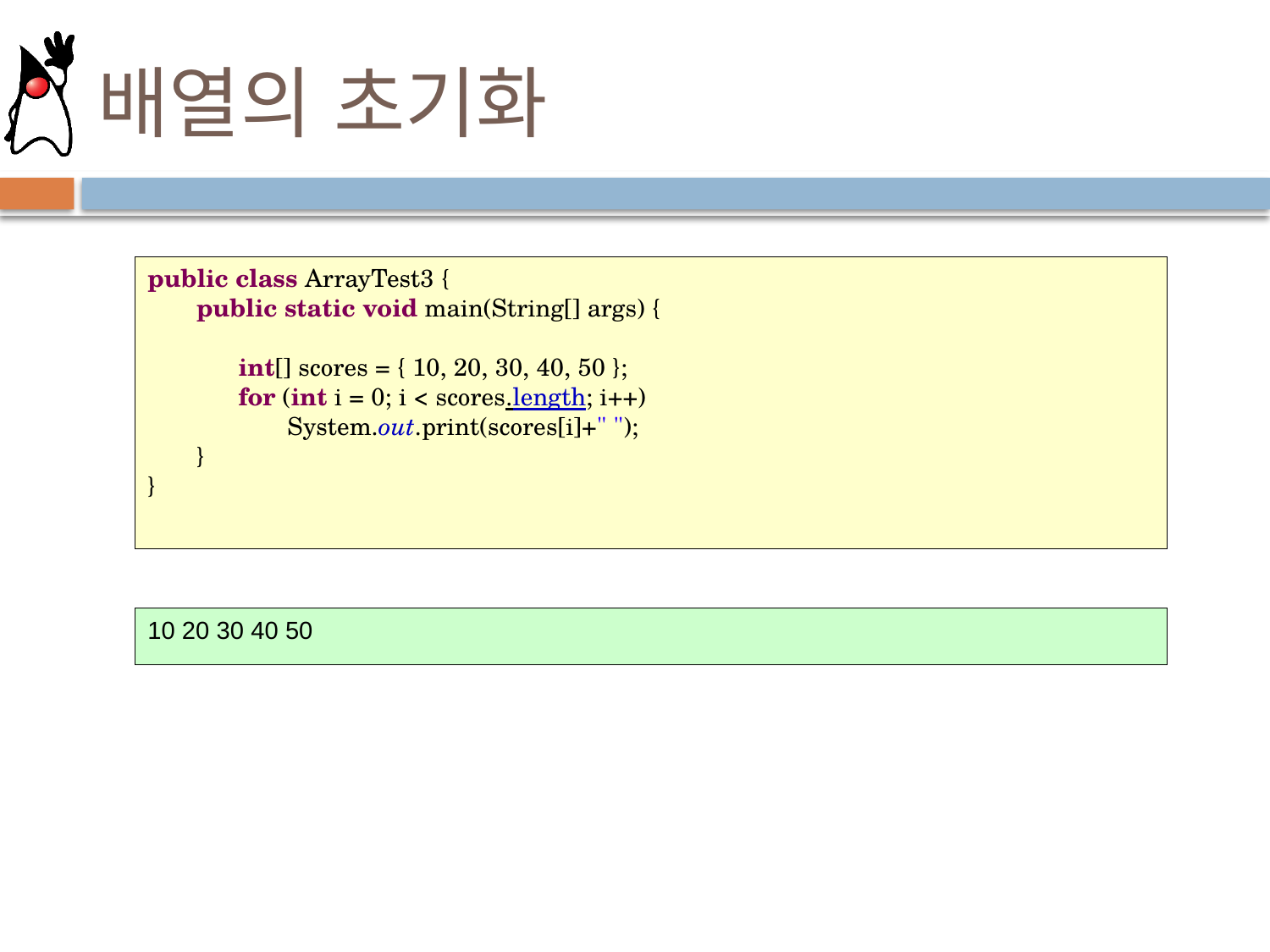

# 배열의 초기화
public class ArrayTest3 {
       public static void main(String[] args) {

             int[] scores = { 10, 20, 30, 40, 50 };
             for (int i = 0; i < scores.length; i++)
                    System.out.print(scores[i]+" ");
       }
}
10 20 30 40 50